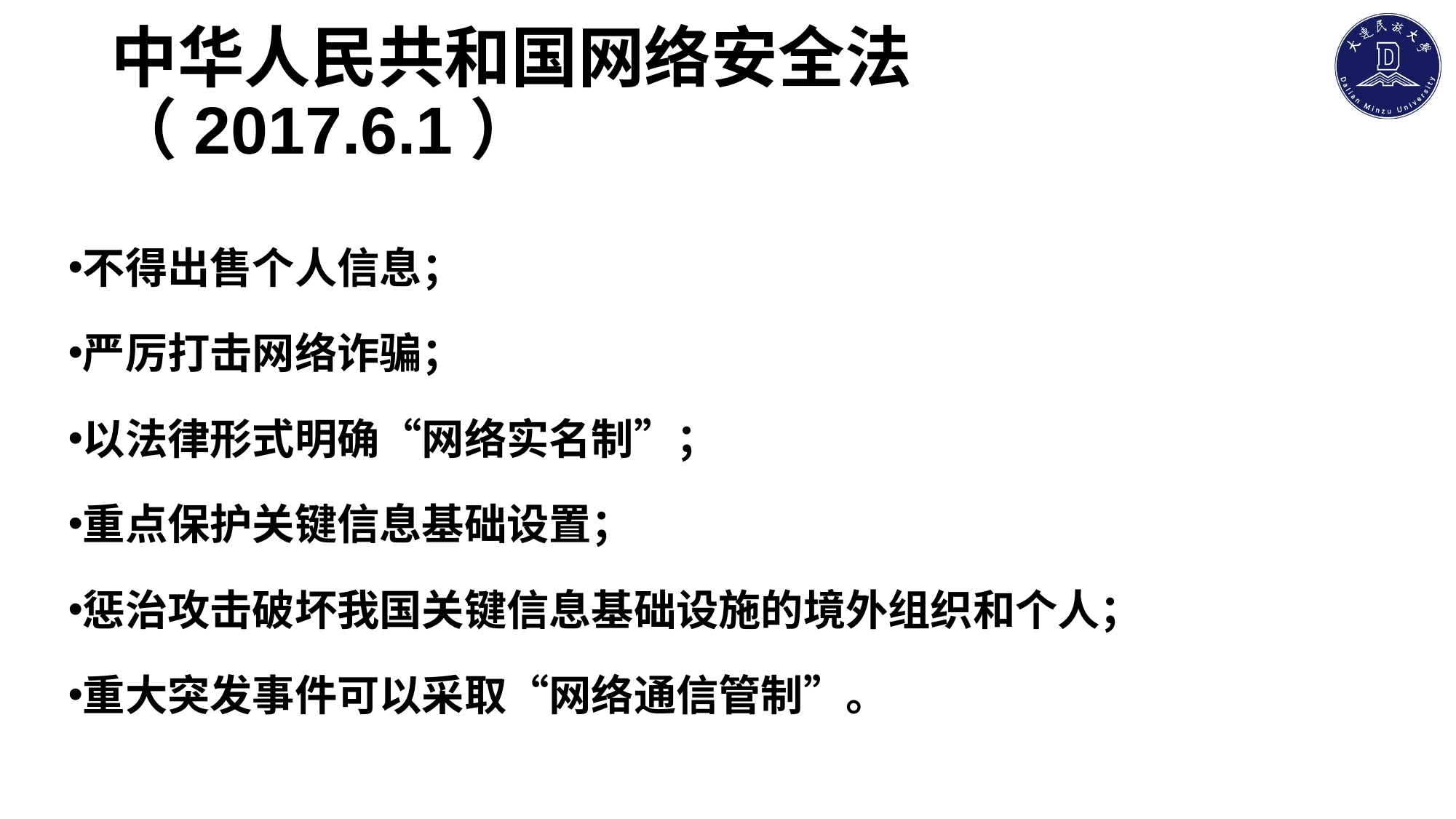

# 中华人民共和国网络安全法（2017.6.1）
不得出售个人信息；
严厉打击网络诈骗；
以法律形式明确“网络实名制”；
重点保护关键信息基础设置；
惩治攻击破坏我国关键信息基础设施的境外组织和个人；
重大突发事件可以采取“网络通信管制”。